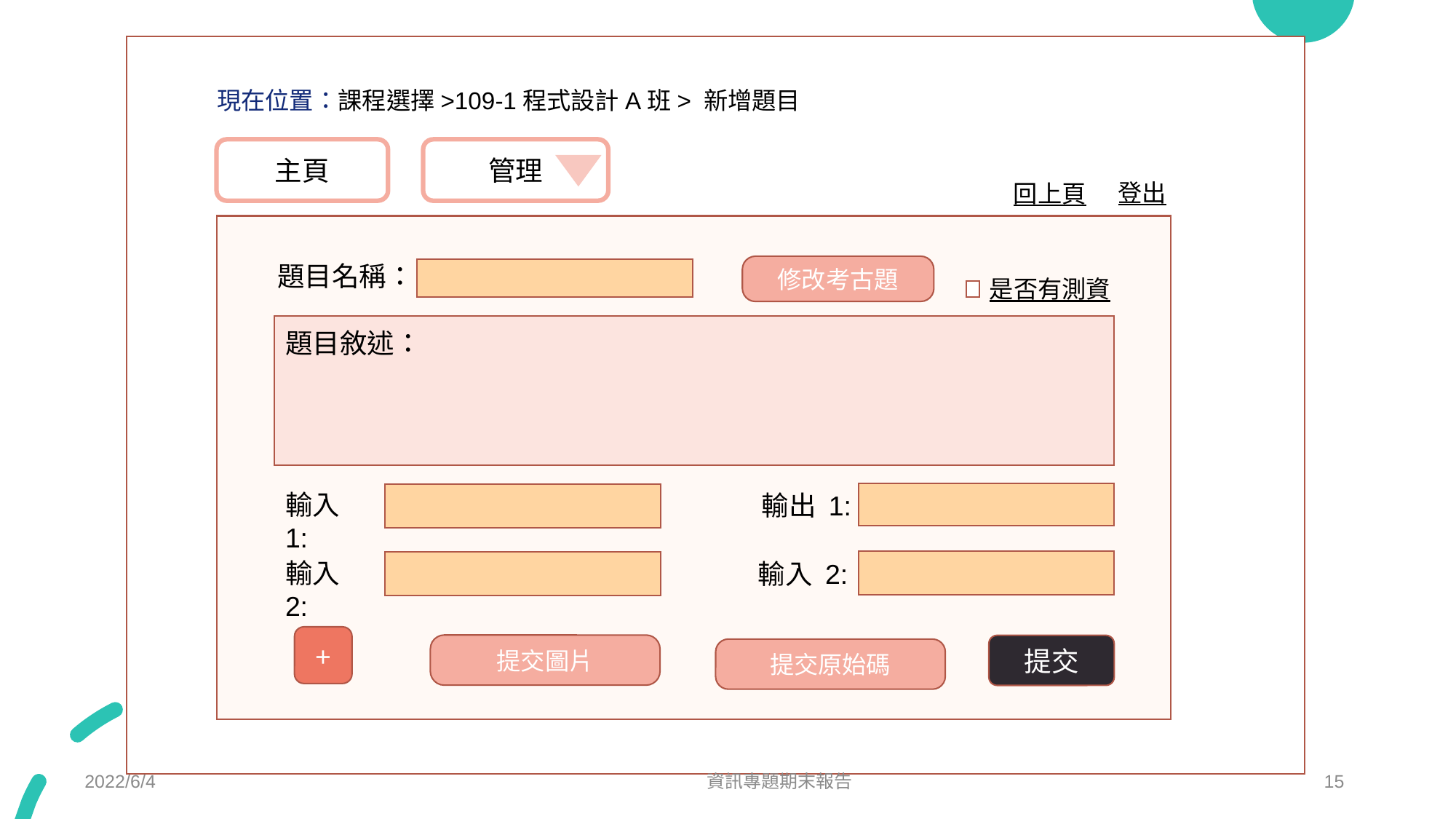

題目名稱：

題目敘述：
輸入 1:
輸出 1:

輸入 2:

輸入 2:

+
提交
現在位置：課程選擇>109-1程式設計A班> 新增題目
主頁
管理

登出
回上頁
修改考古題

是否有測資

提交圖片
提交原始碼
2022/6/4
資訊專題期末報告
15